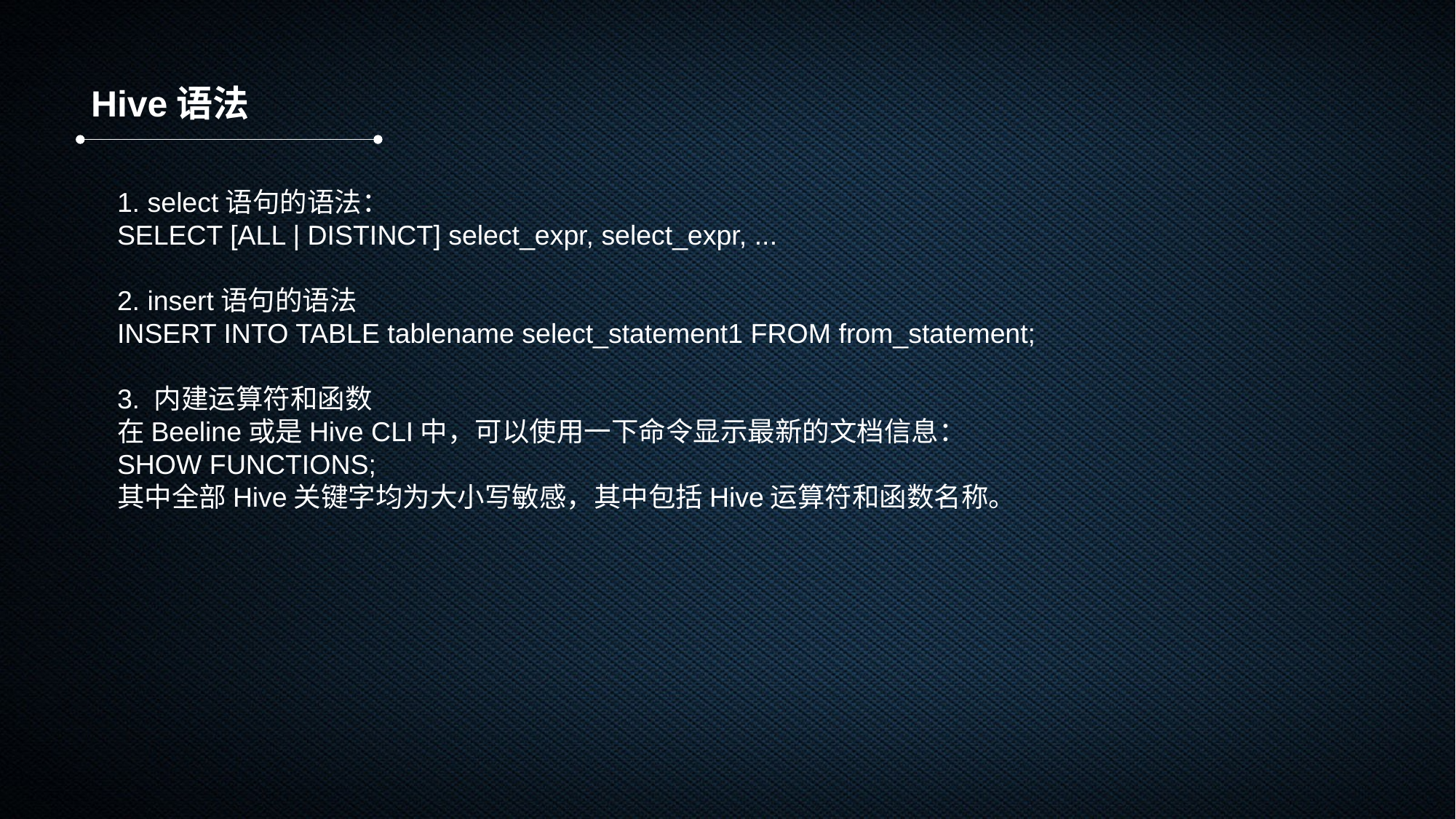

Hive语法
1. select语句的语法：
SELECT [ALL | DISTINCT] select_expr, select_expr, ...

2. insert语句的语法
INSERT INTO TABLE tablename select_statement1 FROM from_statement;

3. 内建运算符和函数
在Beeline或是Hive CLI中，可以使用一下命令显示最新的文档信息：
SHOW FUNCTIONS;
其中全部Hive关键字均为大小写敏感，其中包括Hive运算符和函数名称。